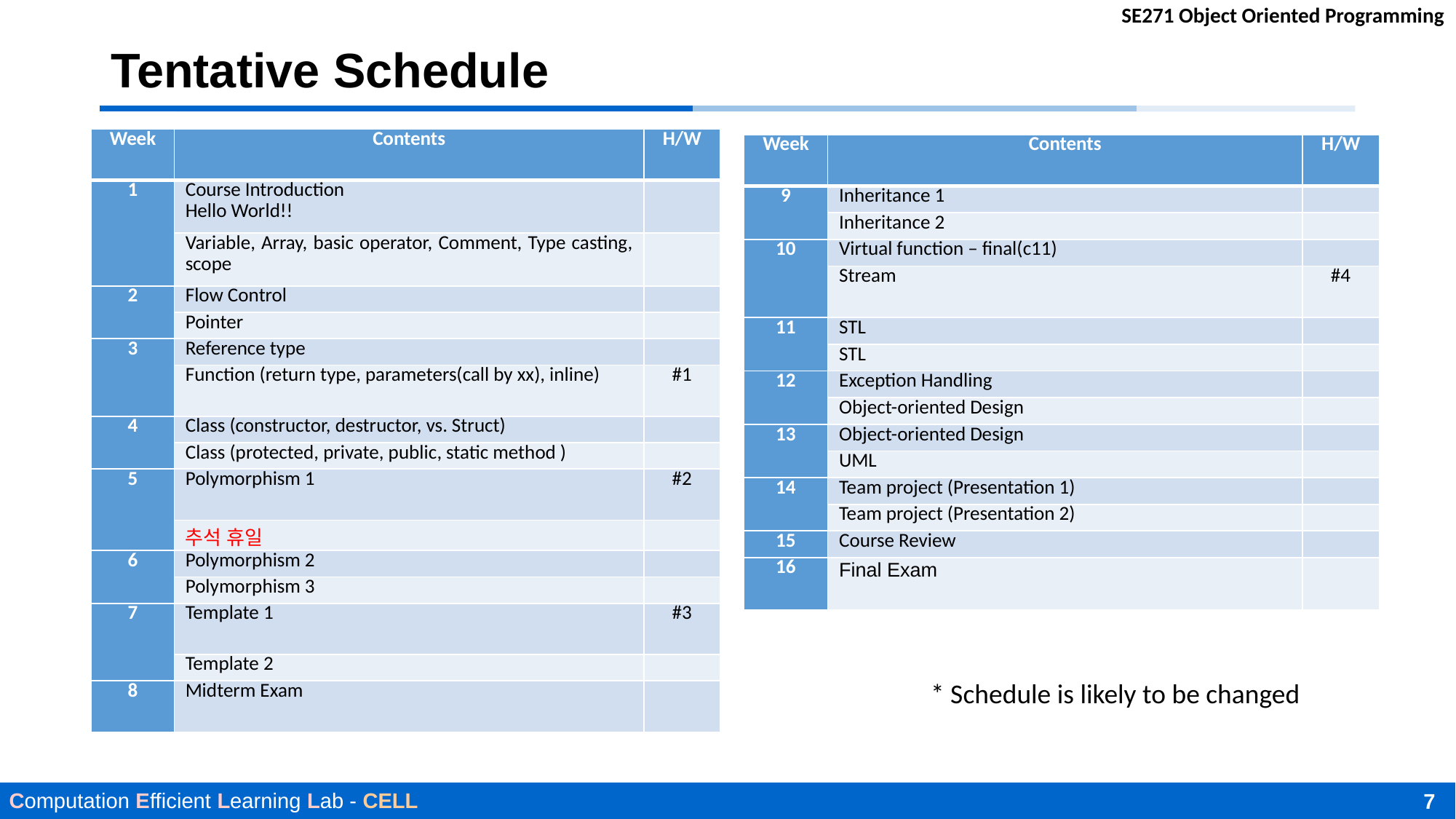

# Tentative Schedule
| Week | Contents | H/W |
| --- | --- | --- |
| 1 | Course Introduction Hello World!! |  |
|  | Variable, Array, basic operator, Comment, Type casting, scope |  |
| 2 | Flow Control |  |
|  | Pointer |  |
| 3 | Reference type |  |
|  | Function (return type, parameters(call by xx), inline) | #1 |
| 4 | Class (constructor, destructor, vs. Struct) |  |
|  | Class (protected, private, public, static method ) |  |
| 5 | Polymorphism 1 | #2 |
|  | 추석 휴일 |  |
| 6 | Polymorphism 2 |  |
|  | Polymorphism 3 |  |
| 7 | Template 1 | #3 |
|  | Template 2 |  |
| 8 | Midterm Exam |  |
| Week | Contents | H/W |
| --- | --- | --- |
| 9 | Inheritance 1 |  |
|  | Inheritance 2 |  |
| 10 | Virtual function – final(c11) |  |
|  | Stream | #4 |
| 11 | STL |  |
|  | STL |  |
| 12 | Exception Handling |  |
|  | Object-oriented Design |  |
| 13 | Object-oriented Design |  |
|  | UML |  |
| 14 | Team project (Presentation 1) |  |
|  | Team project (Presentation 2) |  |
| 15 | Course Review |  |
| 16 | Final Exam |  |
* Schedule is likely to be changed

7